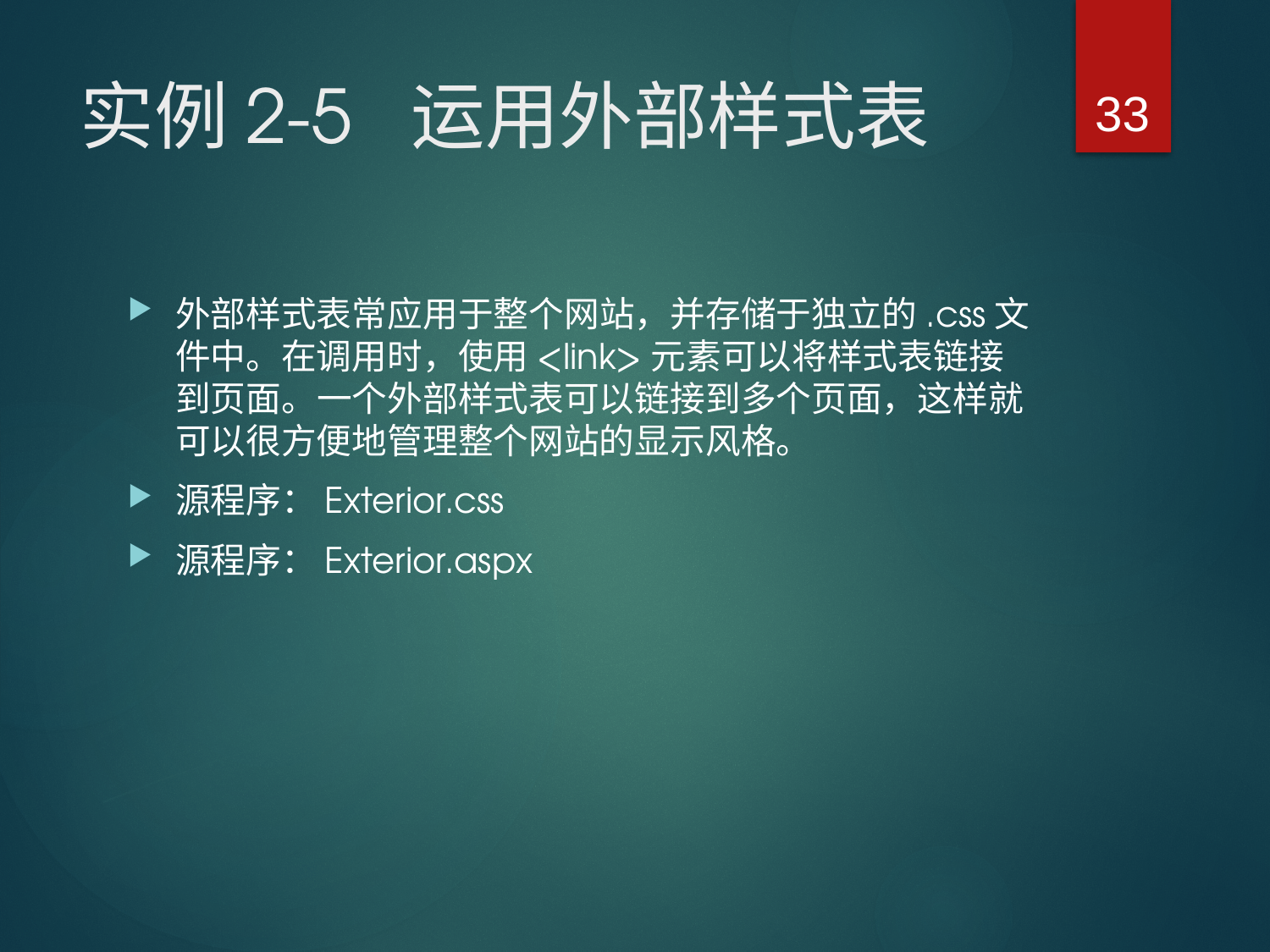

33
# 实例2-5  运用外部样式表
外部样式表常应用于整个网站，并存储于独立的.css文件中。在调用时，使用<link>元素可以将样式表链接到页面。一个外部样式表可以链接到多个页面，这样就可以很方便地管理整个网站的显示风格。
源程序：Exterior.css
源程序：Exterior.aspx